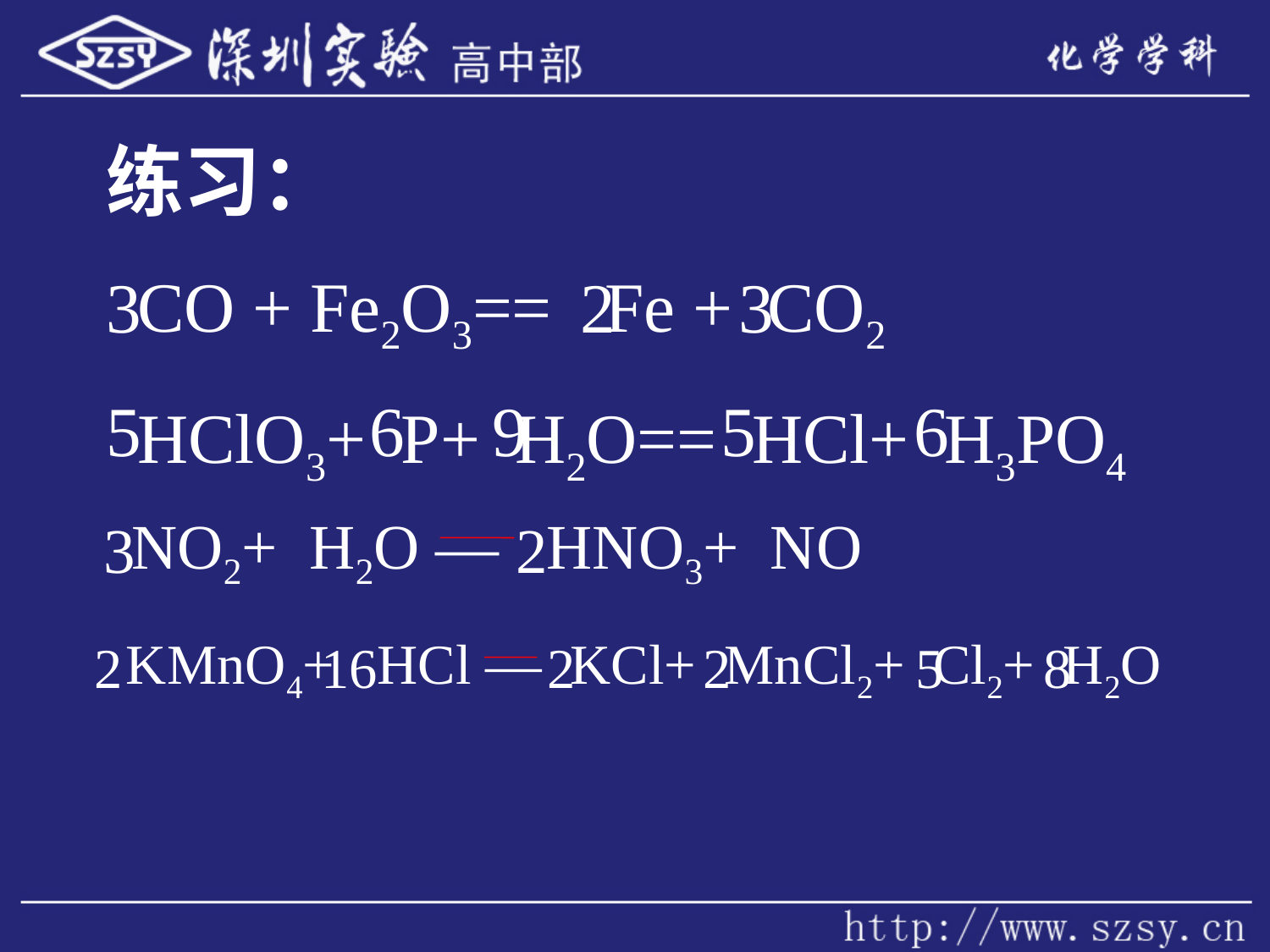

练习：
CO + Fe2O3==   Fe +  CO2
HClO3+  P+  H2O==  HCl+  H3PO4
3                         2       3
5             6     9           5         6
  NO2+  H2O —   HNO3+  NO
3                        2

  KMnO4+   HCl —  KCl+  MnCl2+  Cl2+  H2O
2              16            2         2             5       8